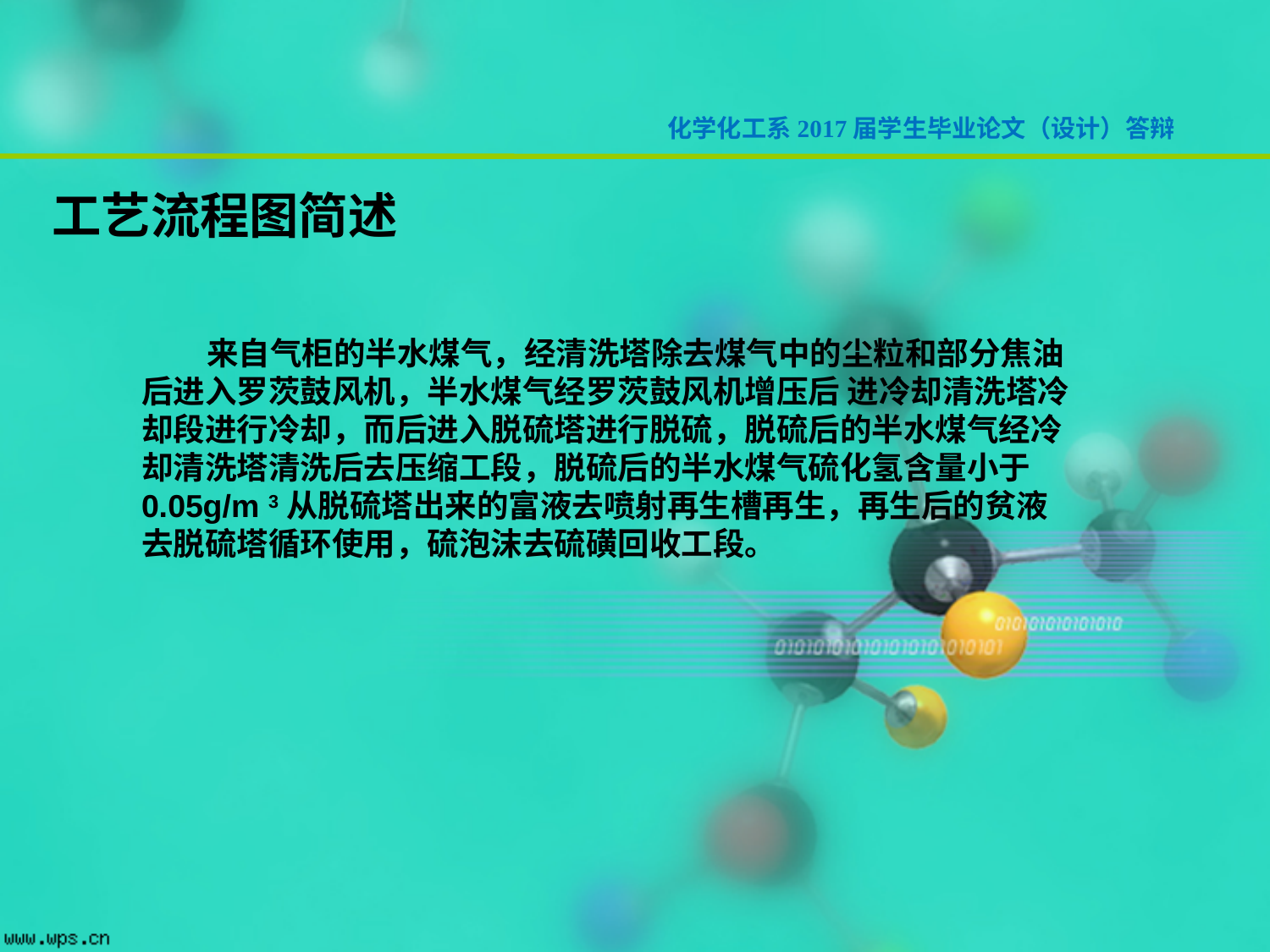

工艺流程图简述
        来自气柜的半水煤气，经清洗塔除去煤气中的尘粒和部分焦油后进入罗茨鼓风机，半水煤气经罗茨鼓风机增压后 进冷却清洗塔冷却段进行冷却，而后进入脱硫塔进行脱硫，脱硫后的半水煤气经冷却清洗塔清洗后去压缩工段，脱硫后的半水煤气硫化氢含量小于0.05g/m 3从脱硫塔出来的富液去喷射再生槽再生，再生后的贫液去脱硫塔循环使用，硫泡沫去硫磺回收工段。